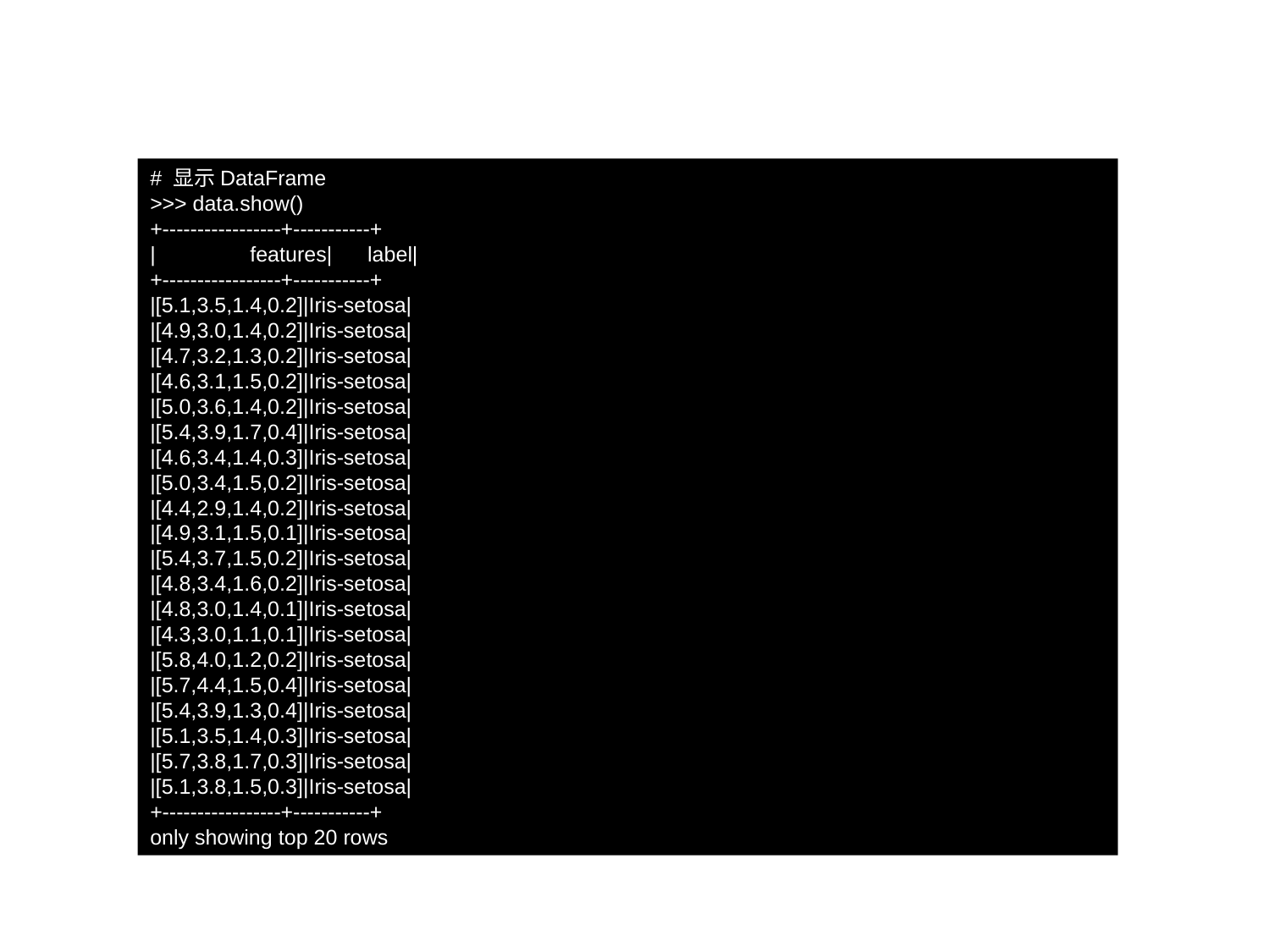

9.7.1 逻辑斯蒂回归分类算法
# 显示DataFrame
>>> data.show()
+-----------------+-----------+
|                features|      label|
+-----------------+-----------+
|[5.1,3.5,1.4,0.2]|Iris-setosa|
|[4.9,3.0,1.4,0.2]|Iris-setosa|
|[4.7,3.2,1.3,0.2]|Iris-setosa|
|[4.6,3.1,1.5,0.2]|Iris-setosa|
|[5.0,3.6,1.4,0.2]|Iris-setosa|
|[5.4,3.9,1.7,0.4]|Iris-setosa|
|[4.6,3.4,1.4,0.3]|Iris-setosa|
|[5.0,3.4,1.5,0.2]|Iris-setosa|
|[4.4,2.9,1.4,0.2]|Iris-setosa|
|[4.9,3.1,1.5,0.1]|Iris-setosa|
|[5.4,3.7,1.5,0.2]|Iris-setosa|
|[4.8,3.4,1.6,0.2]|Iris-setosa|
|[4.8,3.0,1.4,0.1]|Iris-setosa|
|[4.3,3.0,1.1,0.1]|Iris-setosa|
|[5.8,4.0,1.2,0.2]|Iris-setosa|
|[5.7,4.4,1.5,0.4]|Iris-setosa|
|[5.4,3.9,1.3,0.4]|Iris-setosa|
|[5.1,3.5,1.4,0.3]|Iris-setosa|
|[5.7,3.8,1.7,0.3]|Iris-setosa|
|[5.1,3.8,1.5,0.3]|Iris-setosa|
+-----------------+-----------+
only showing top 20 rows